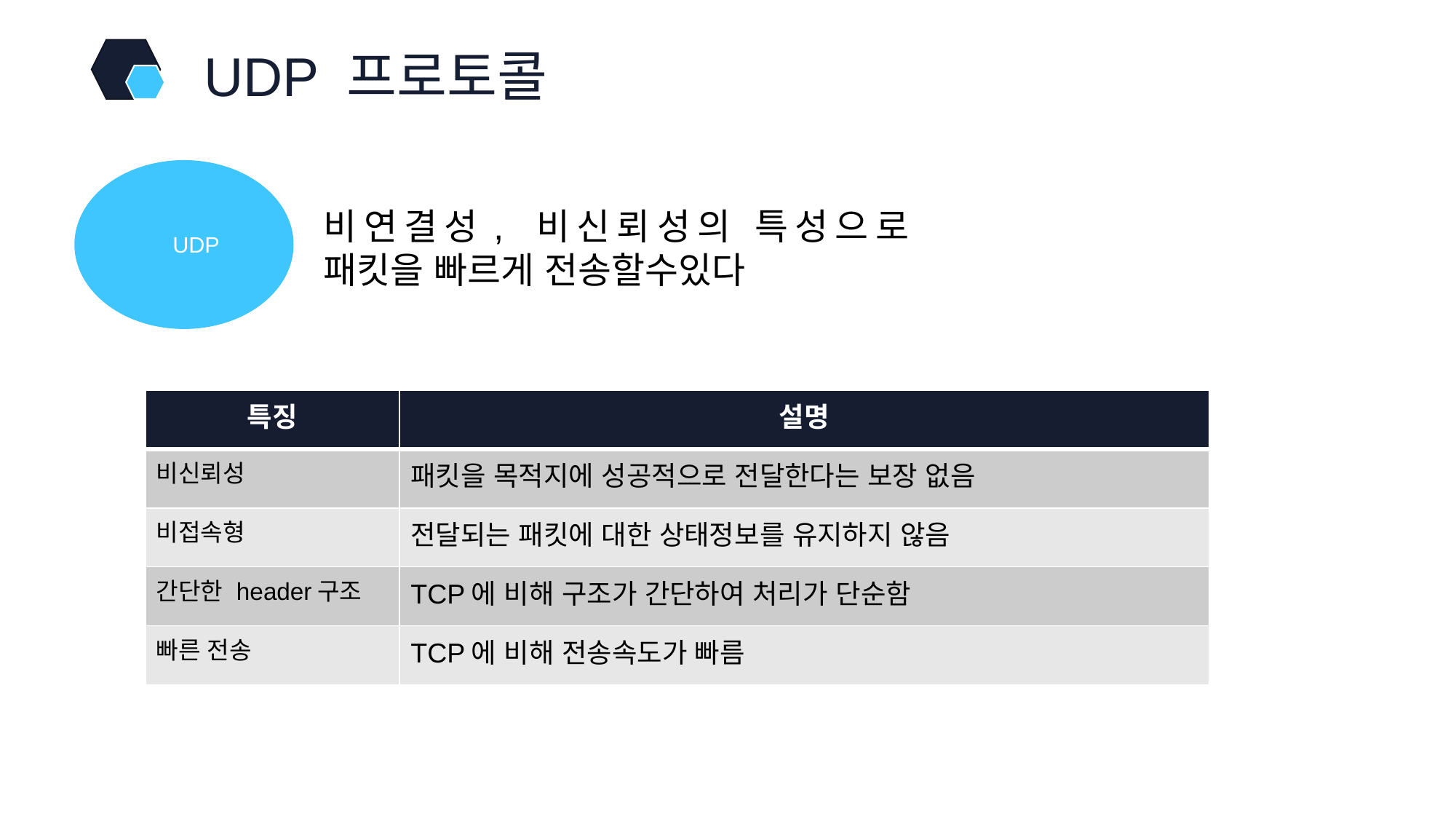

UDP 프로토콜

비연결성, 비신뢰성의 특성으로 패킷을 빠르게 전송할수있다
UDP
| 특징 | 설명 |
| --- | --- |
| 비신뢰성 | 패킷을 목적지에 성공적으로 전달한다는 보장 없음 |
| 비접속형 | 전달되는 패킷에 대한 상태정보를 유지하지 않음 |
| 간단한 header구조 | TCP에 비해 구조가 간단하여 처리가 단순함 |
| 빠른 전송 | TCP에 비해 전송속도가 빠름 |